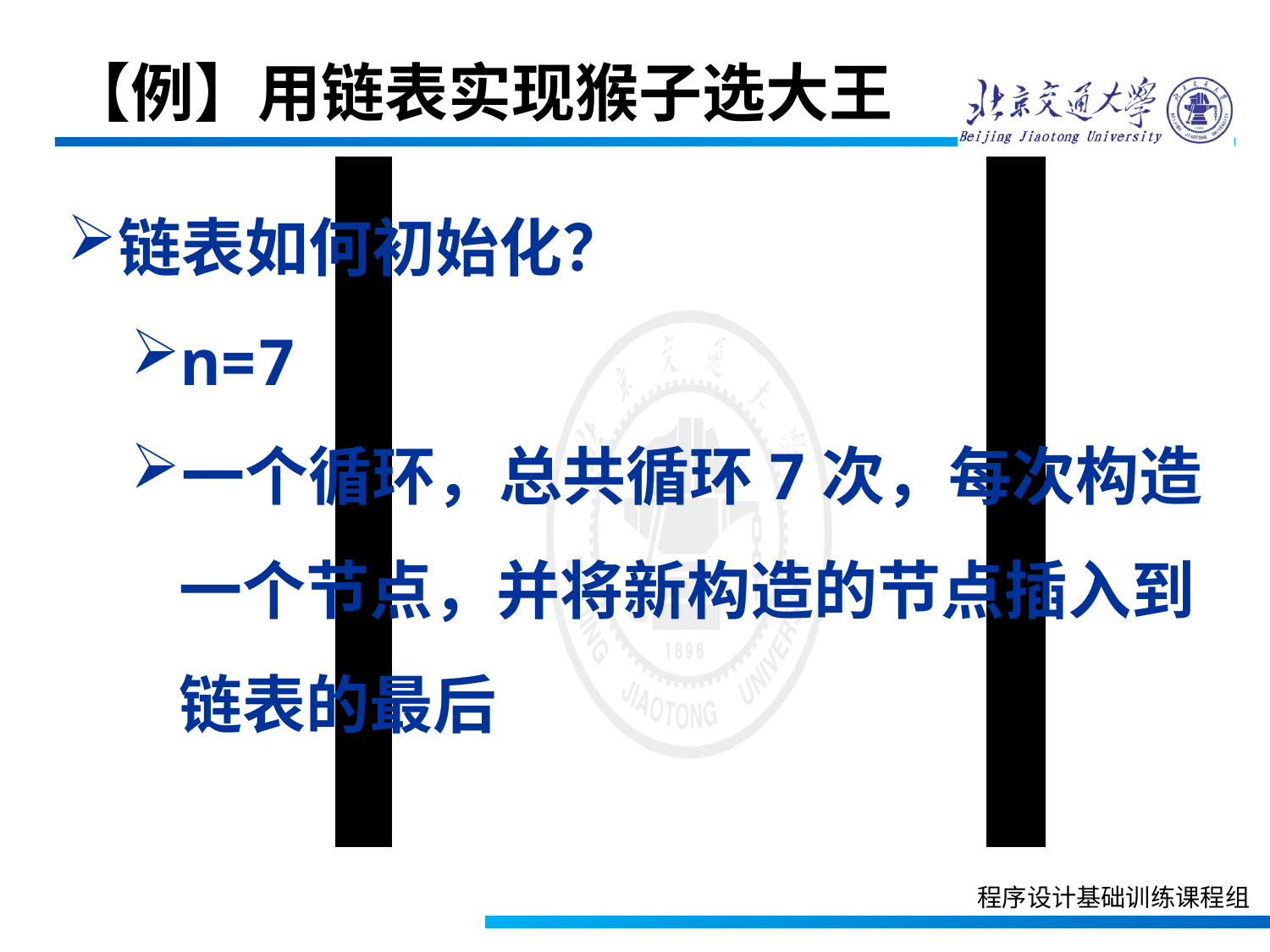

【例】用链表实现猴子选大王
链表如何初始化？
n=7
一个循环，总共循环7次，每次构造一个节点，并将新构造的节点插入到链表的最后
程序设计基础训练课程组